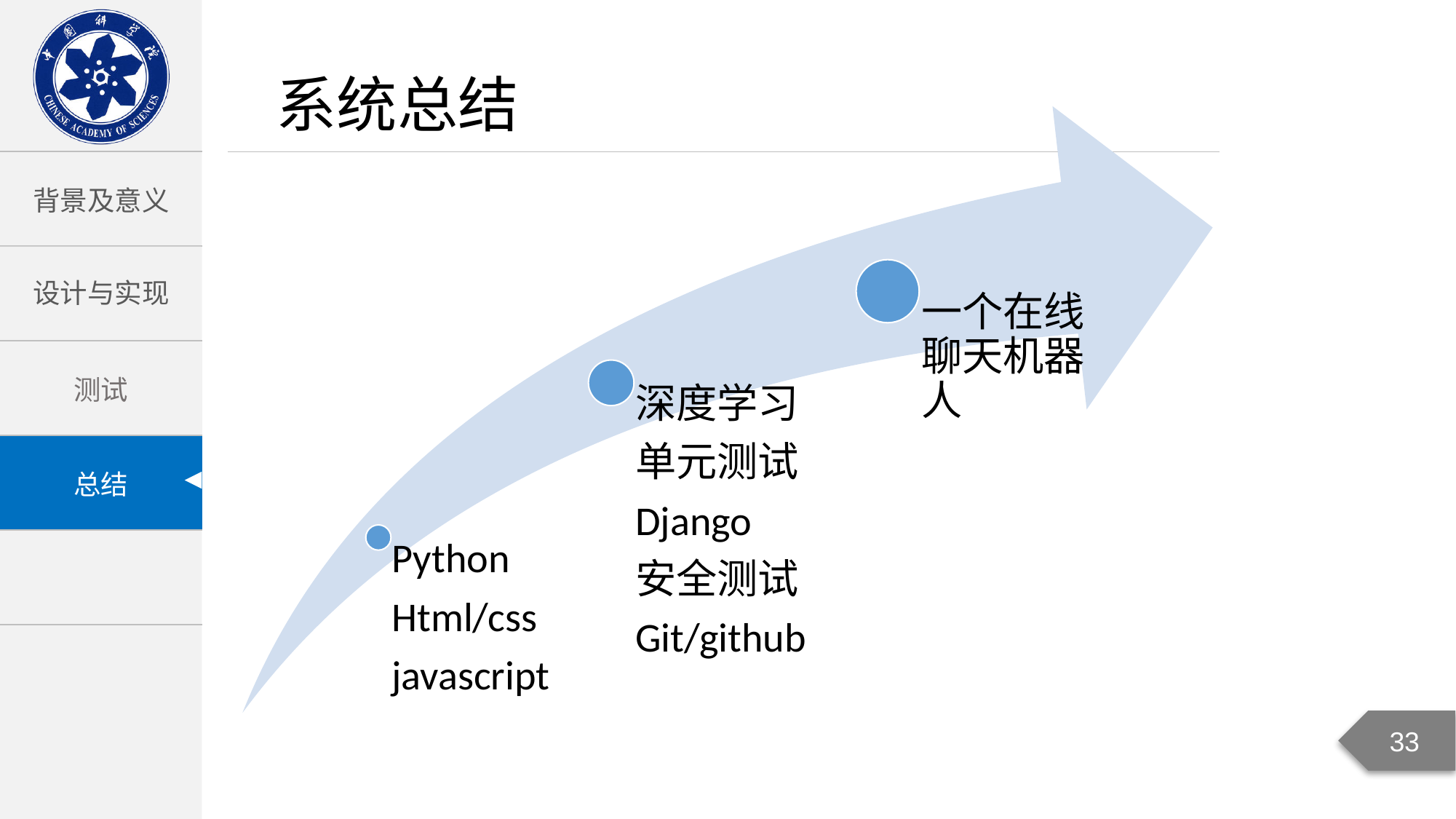

Python
Html/css
javascript
深度学习
单元测试
Django
安全测试
Git/github
一个在线聊天机器人